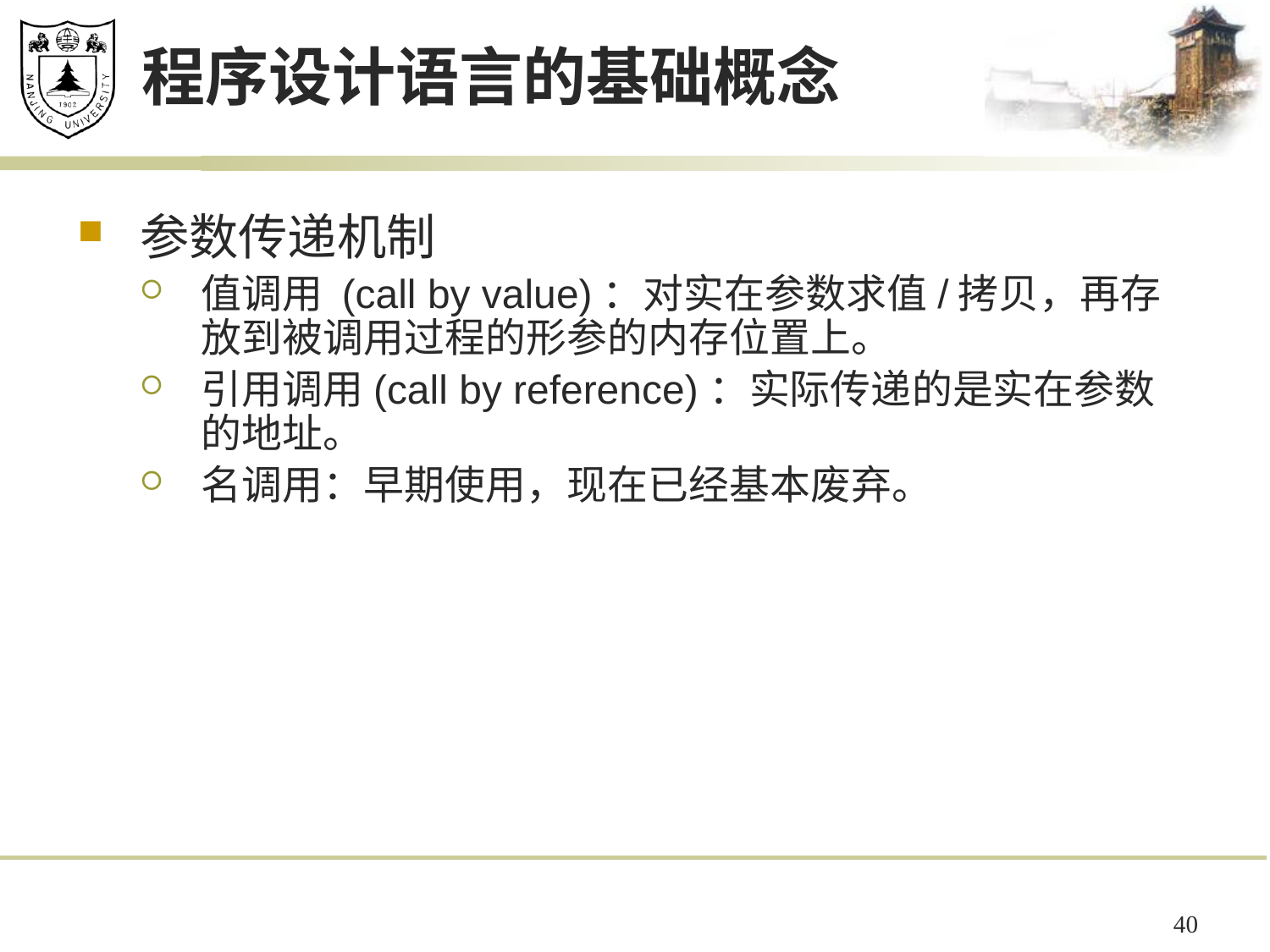

# 程序设计语言的基础概念
参数传递机制
值调用 (call by value)：对实在参数求值/拷贝，再存放到被调用过程的形参的内存位置上。
引用调用(call by reference)：实际传递的是实在参数的地址。
名调用：早期使用，现在已经基本废弃。